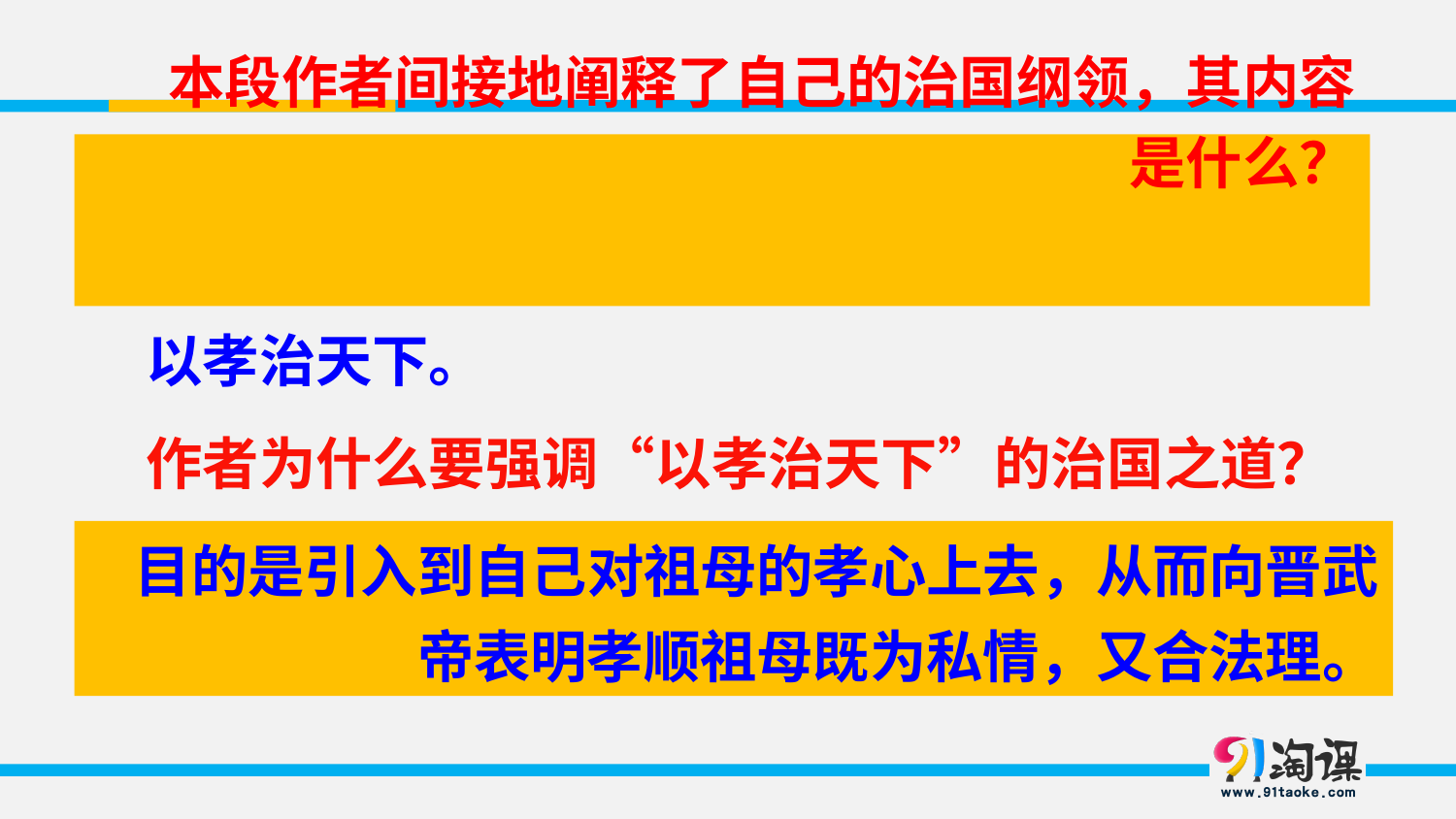

本段作者间接地阐释了自己的治国纲领，其内容是什么？

以孝治天下。
作者为什么要强调“以孝治天下”的治国之道？
  目的是引入到自己对祖母的孝心上去，从而向晋武帝表明孝顺祖母既为私情，又合法理。